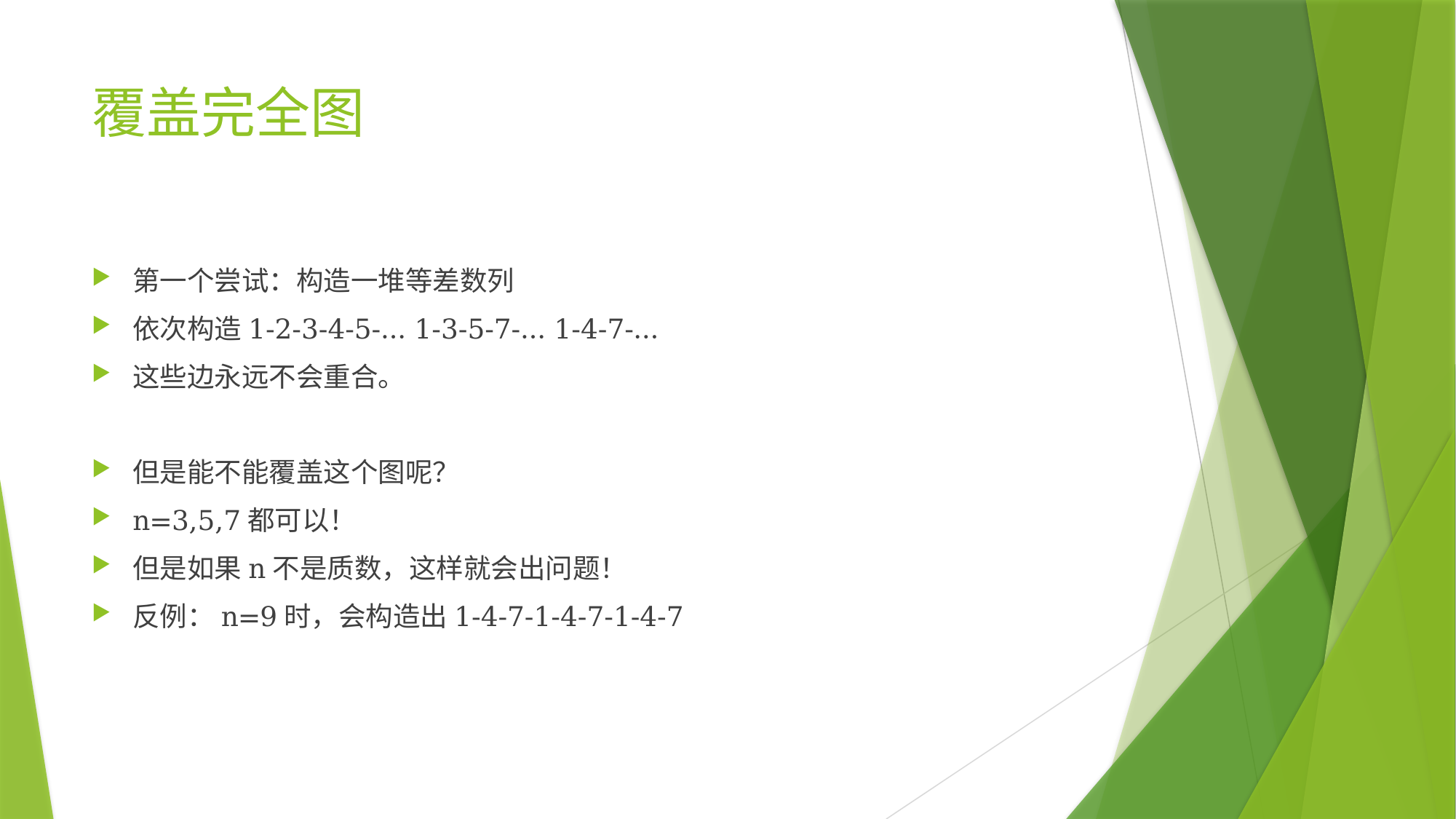

# 覆盖完全图
第一个尝试：构造一堆等差数列
依次构造1-2-3-4-5-… 1-3-5-7-… 1-4-7-…
这些边永远不会重合。

但是能不能覆盖这个图呢？
n=3,5,7都可以！
但是如果n不是质数，这样就会出问题！
反例：n=9时，会构造出1-4-7-1-4-7-1-4-7